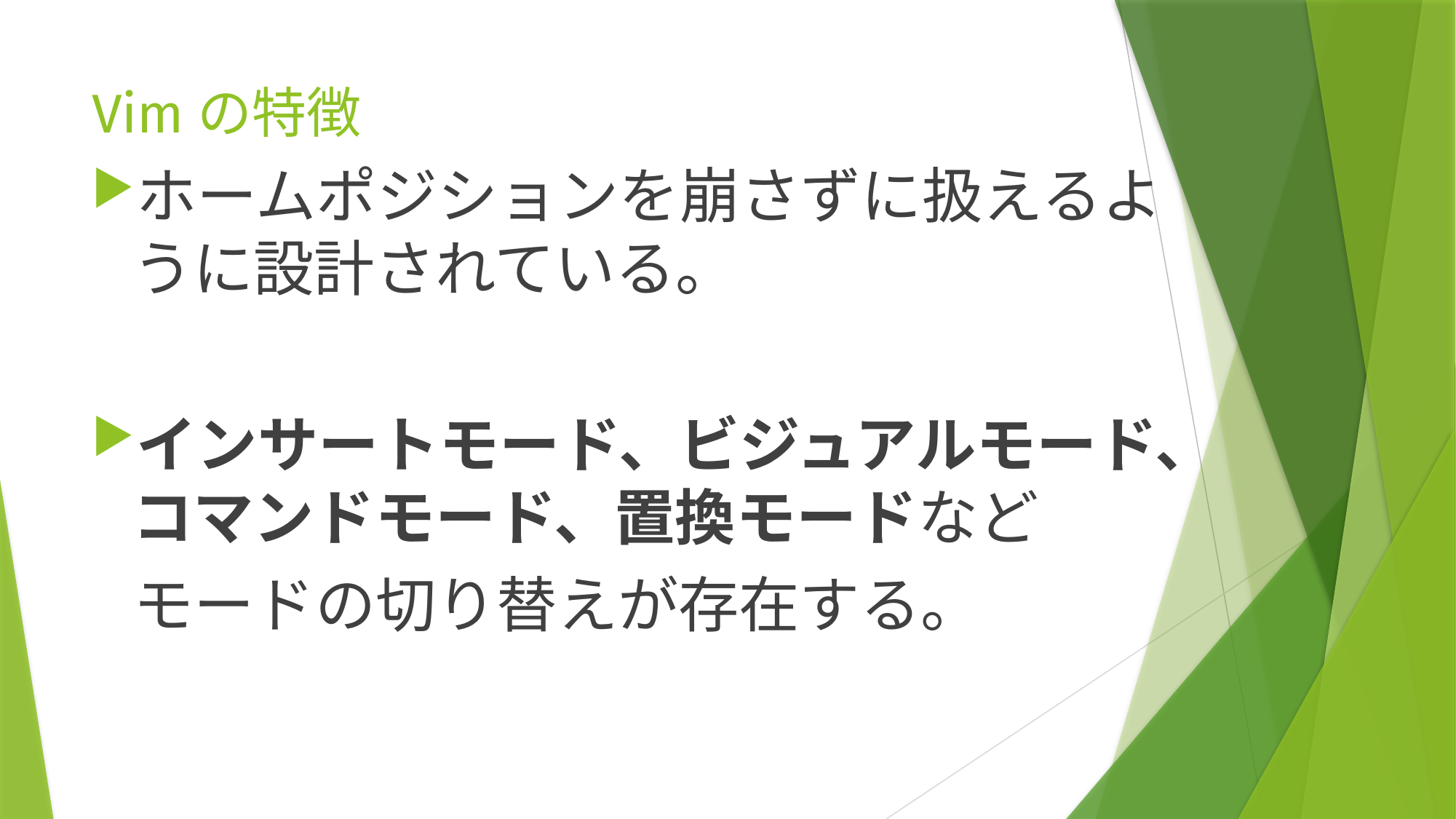

# Vimの特徴
ホームポジションを崩さずに扱えるように設計されている。

インサートモード、ビジュアルモード、コマンドモード、置換モードなど
  モードの切り替えが存在する。